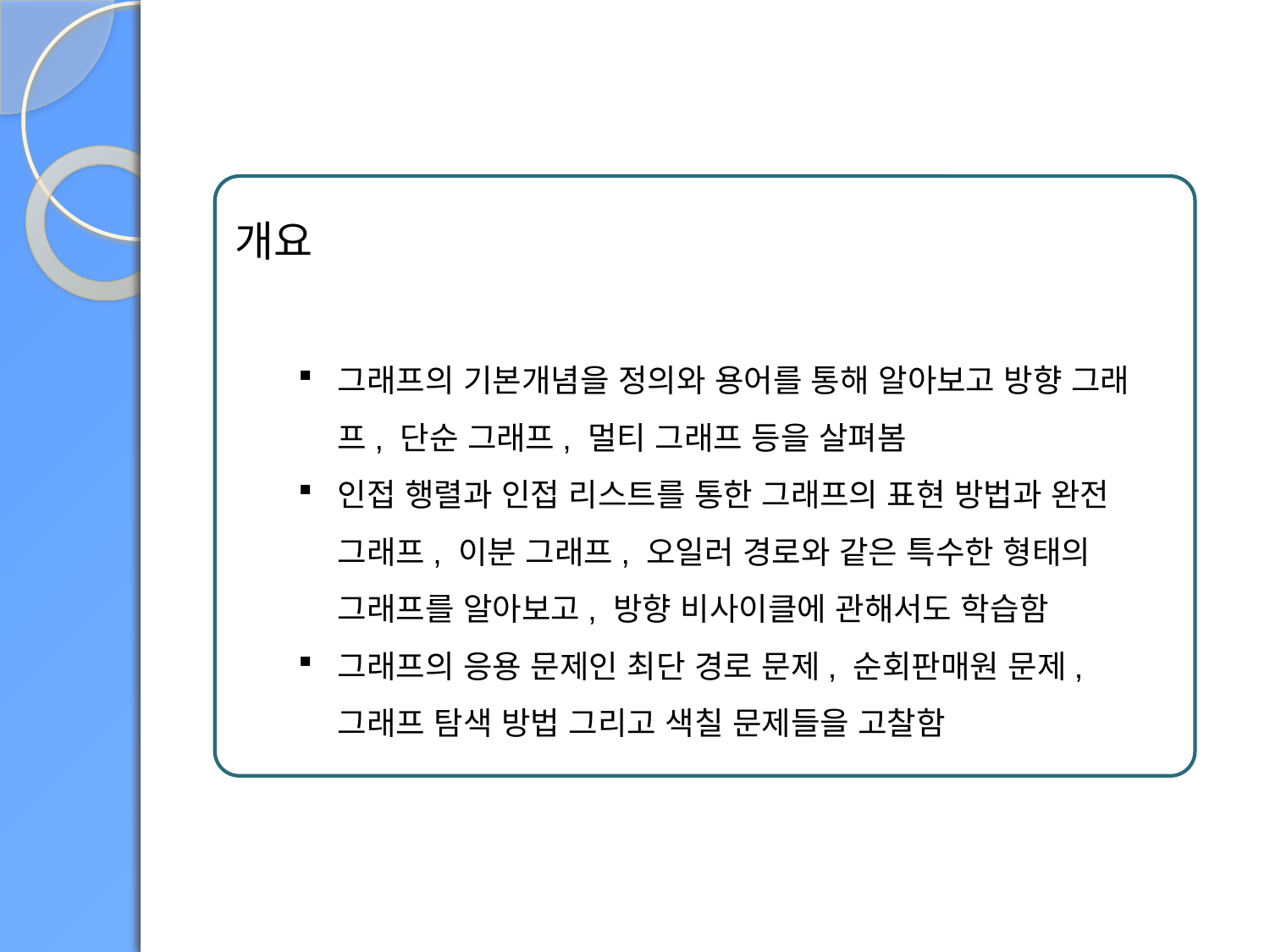

개요

그래프의 기본개념을 정의와 용어를 통해 알아보고 방향 그래프, 단순 그래프, 멀티 그래프 등을 살펴봄
인접 행렬과 인접 리스트를 통한 그래프의 표현 방법과 완전 그래프, 이분 그래프, 오일러 경로와 같은 특수한 형태의 그래프를 알아보고, 방향 비사이클에 관해서도 학습함
그래프의 응용 문제인 최단 경로 문제, 순회판매원 문제, 그래프 탐색 방법 그리고 색칠 문제들을 고찰함